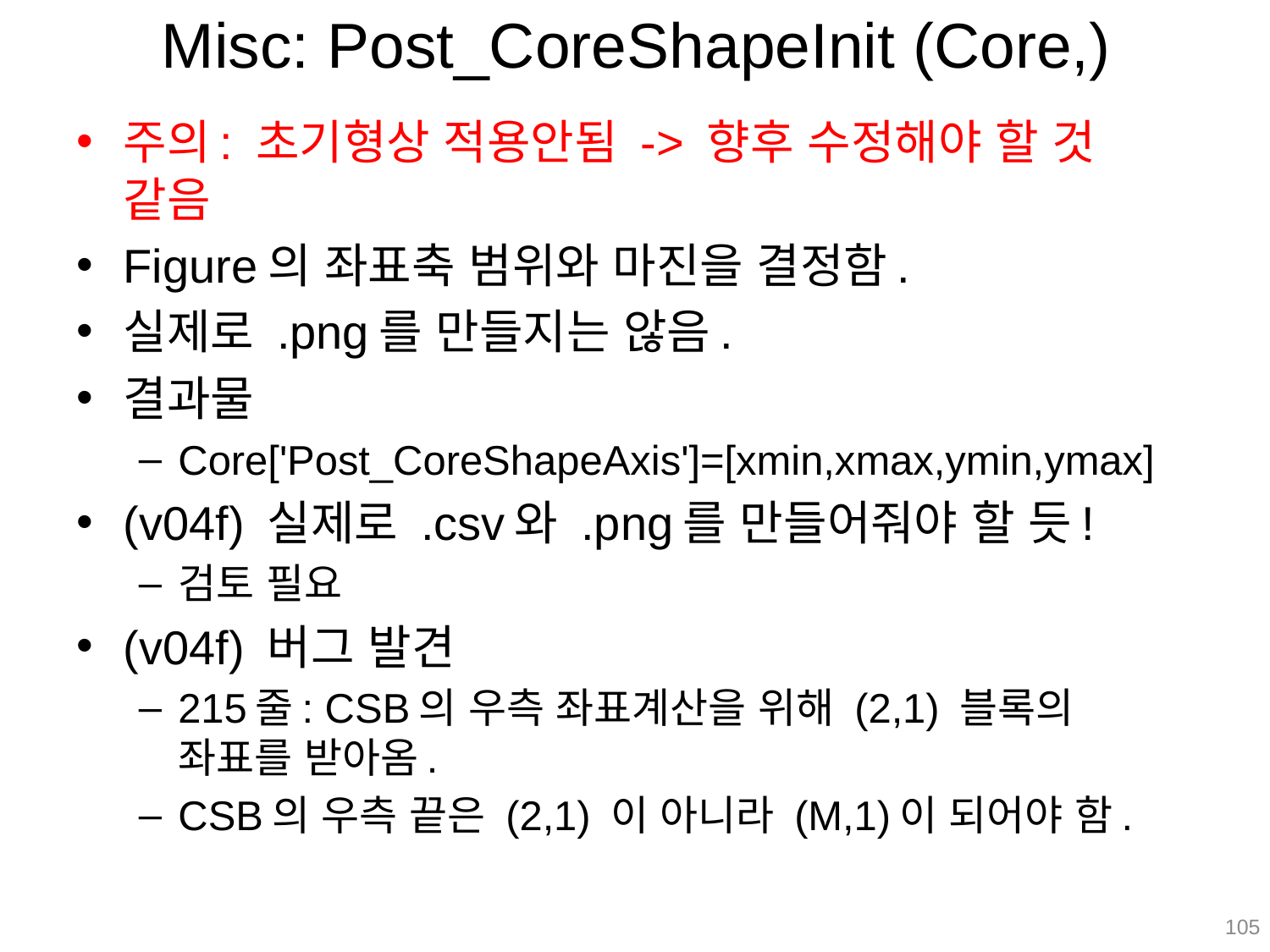

# Misc: Post_CoreShapeInit (Core,)
주의: 초기형상 적용안됨 -> 향후 수정해야 할 것 같음
Figure의 좌표축 범위와 마진을 결정함.
실제로 .png를 만들지는 않음.
결과물
Core['Post_CoreShapeAxis']=[xmin,xmax,ymin,ymax]
(v04f) 실제로 .csv와 .png를 만들어줘야 할 듯!
검토 필요
(v04f) 버그 발견
215줄: CSB의 우측 좌표계산을 위해 (2,1) 블록의 좌표를 받아옴.
CSB의 우측 끝은 (2,1) 이 아니라 (M,1)이 되어야 함.

105